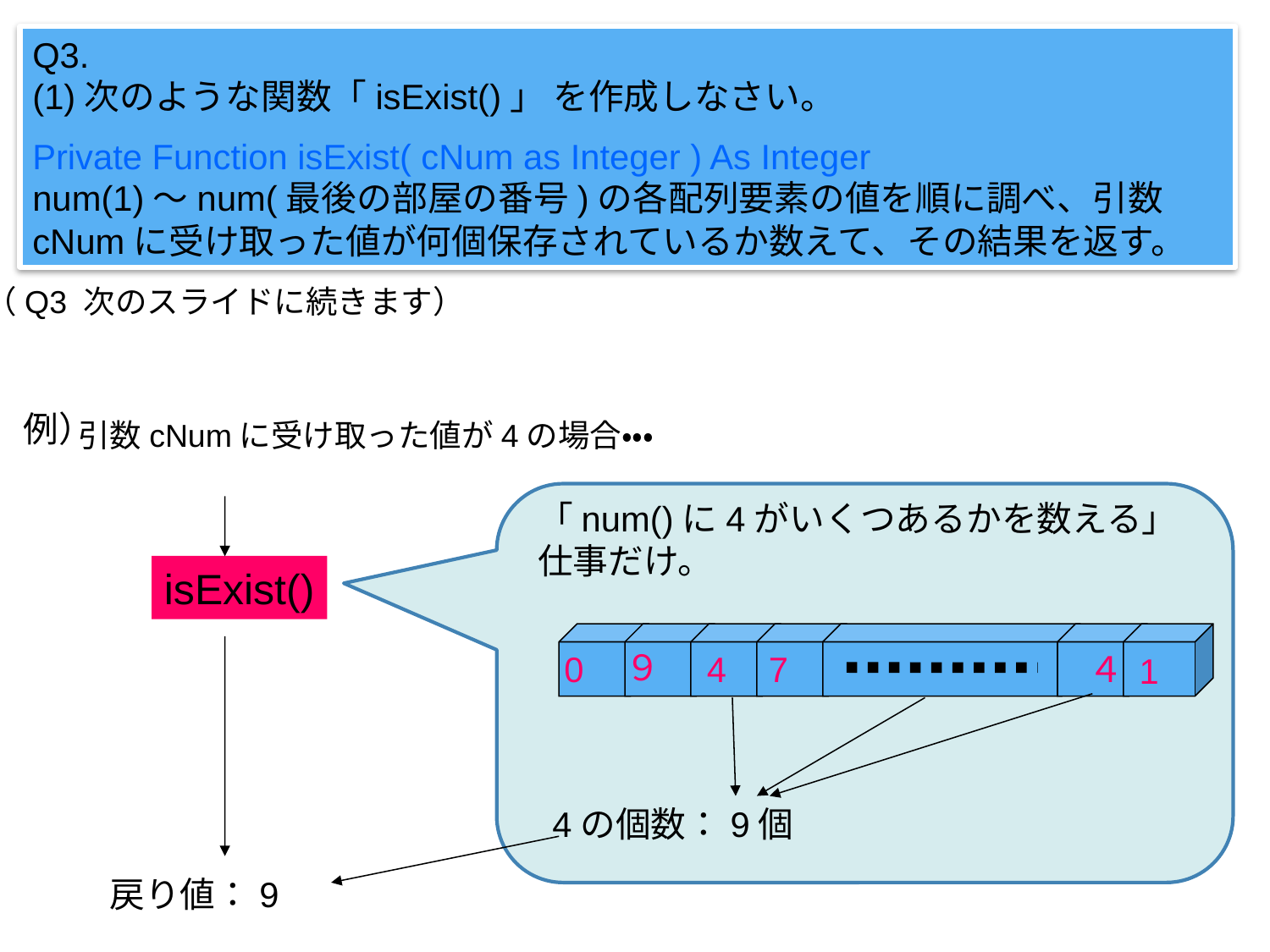

Q3.
(1)次のような関数「isExist()」 を作成しなさい。

Private Function isExist( cNum as Integer ) As Integer
num(1)～num(最後の部屋の番号)の各配列要素の値を順に調べ、引数cNumに受け取った値が何個保存されているか数えて、その結果を返す。
（Q3 次のスライドに続きます）
例）
引数cNumに受け取った値が4の場合・・・

「num()に4がいくつあるかを数える」
仕事だけ。

isExist()

９
0
 4
7
 　４
 1

4の個数：9個

戻り値：9